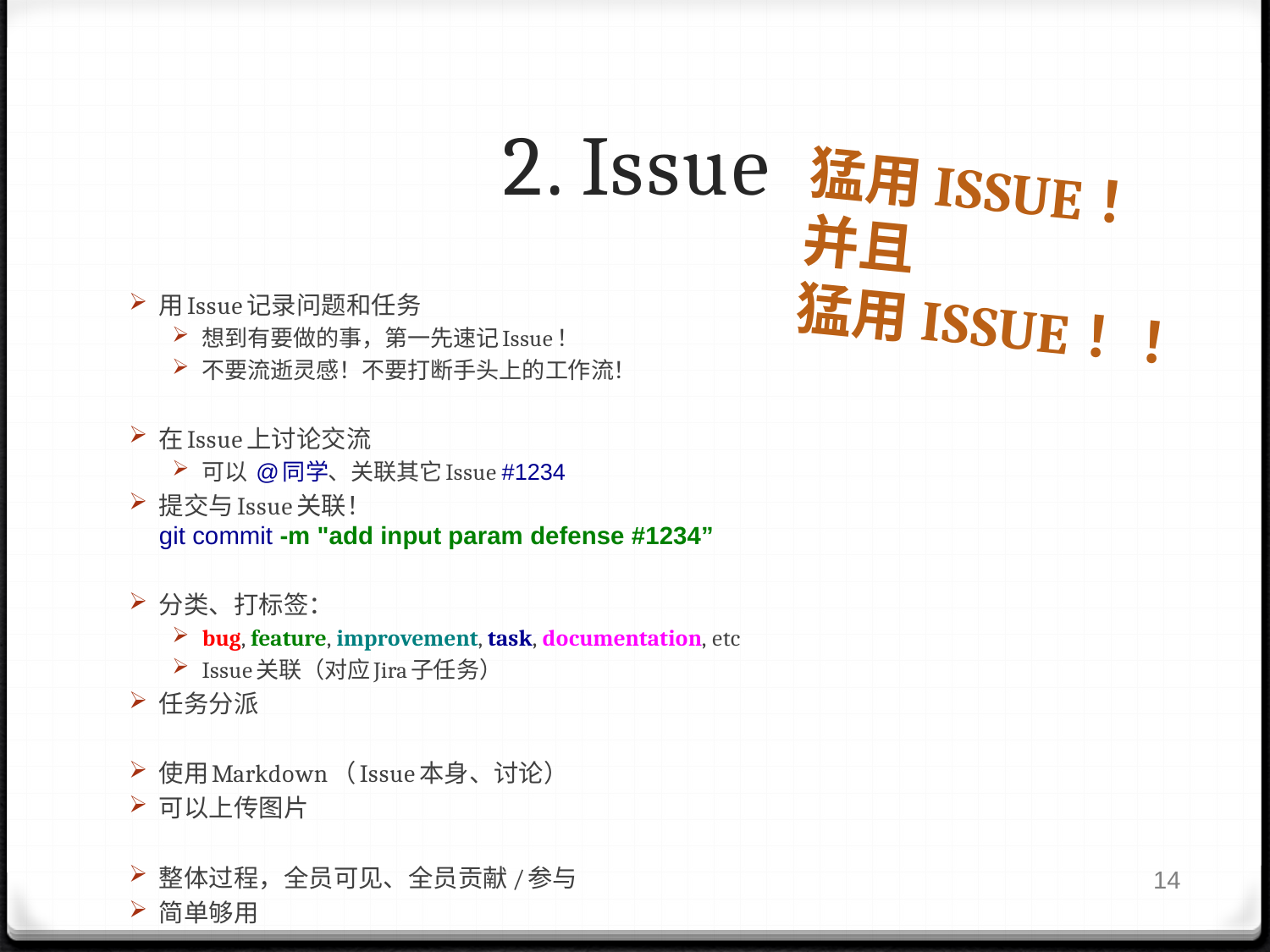

# 2. Issue
猛用Issue！
并且
猛用Issue！！
用Issue记录问题和任务
想到有要做的事，第一先速记Issue！
不要流逝灵感！不要打断手头上的工作流！

在Issue上讨论交流
可以 @同学、关联其它Issue #1234
提交与Issue关联！
git commit -m "add input param defense #1234”

分类、打标签：
bug, feature, improvement, task, documentation, etc
Issue关联（对应Jira子任务）
任务分派

使用Markdown（Issue本身、讨论）
可以上传图片

整体过程，全员可见、全员贡献/参与
简单够用
14